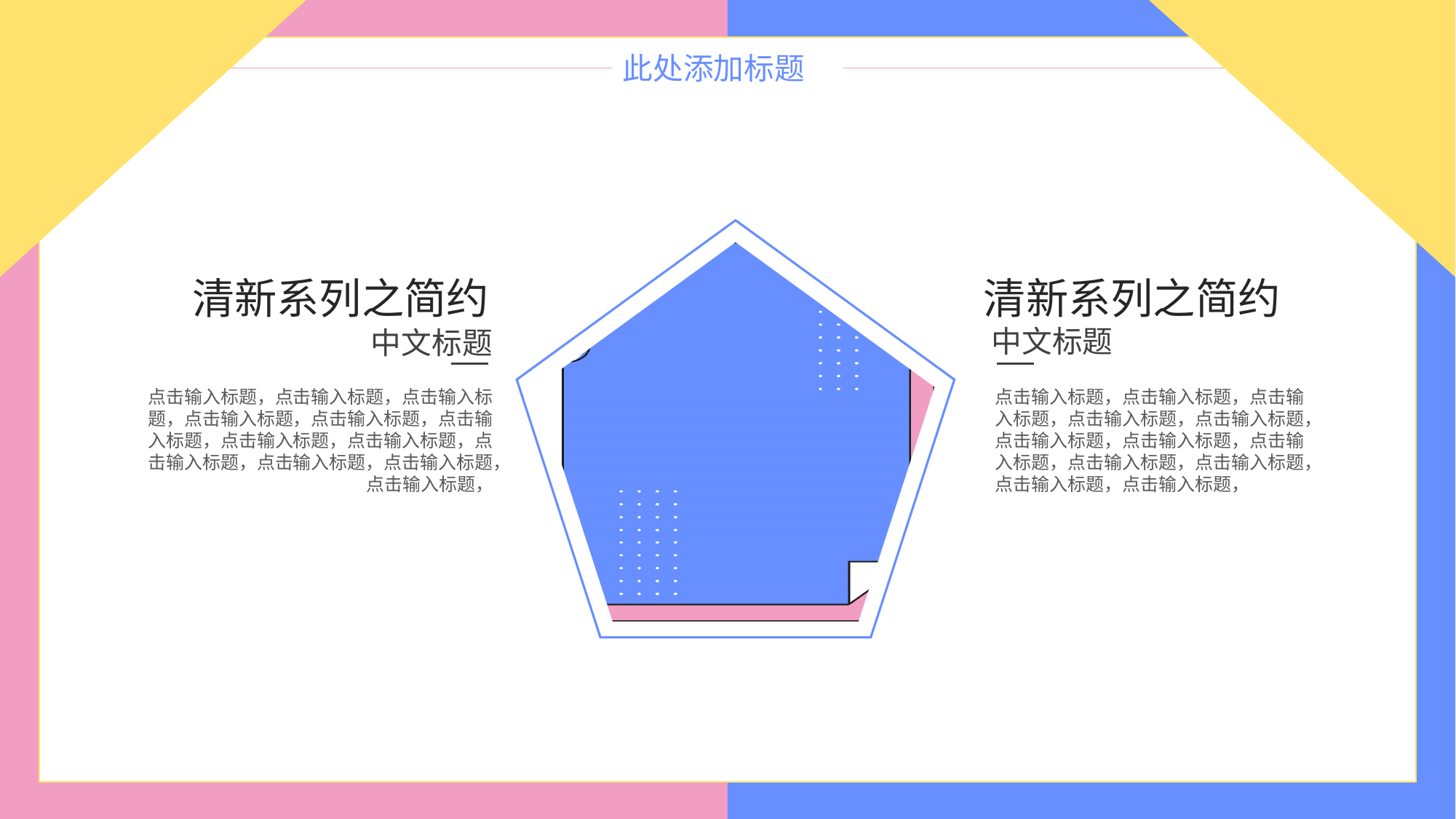

此处添加标题

清新系列之简约
清新系列之简约
中文标题
中文标题
点击输入标题，点击输入标题，点击输入标题，点击输入标题，点击输入标题，点击输入标题，点击输入标题，点击输入标题，点击输入标题，点击输入标题，点击输入标题，点击输入标题，
点击输入标题，点击输入标题，点击输入标题，点击输入标题，点击输入标题，点击输入标题，点击输入标题，点击输入标题，点击输入标题，点击输入标题，点击输入标题，点击输入标题，